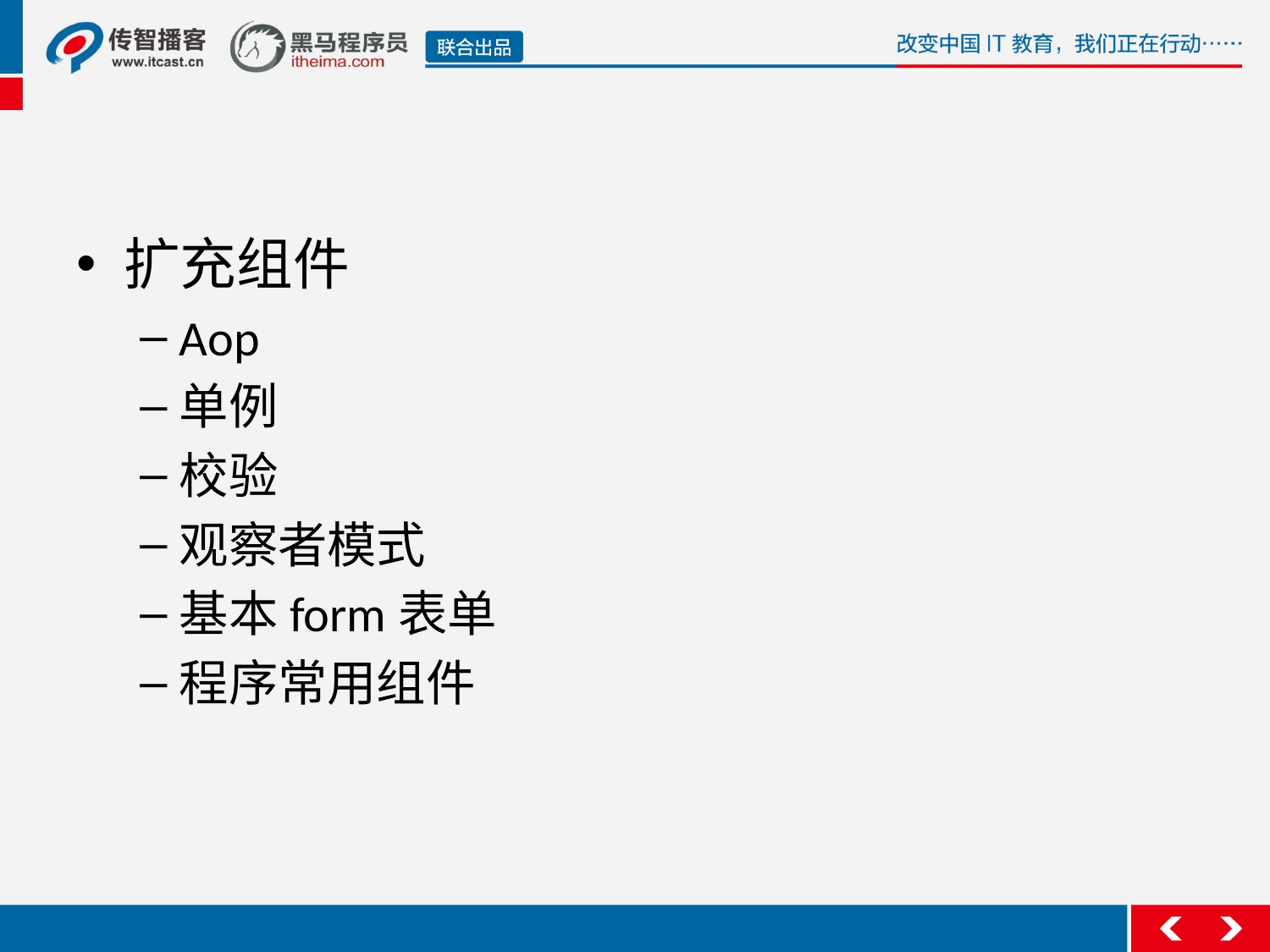

#
扩充组件
Aop
单例
校验
观察者模式
基本form表单
程序常用组件